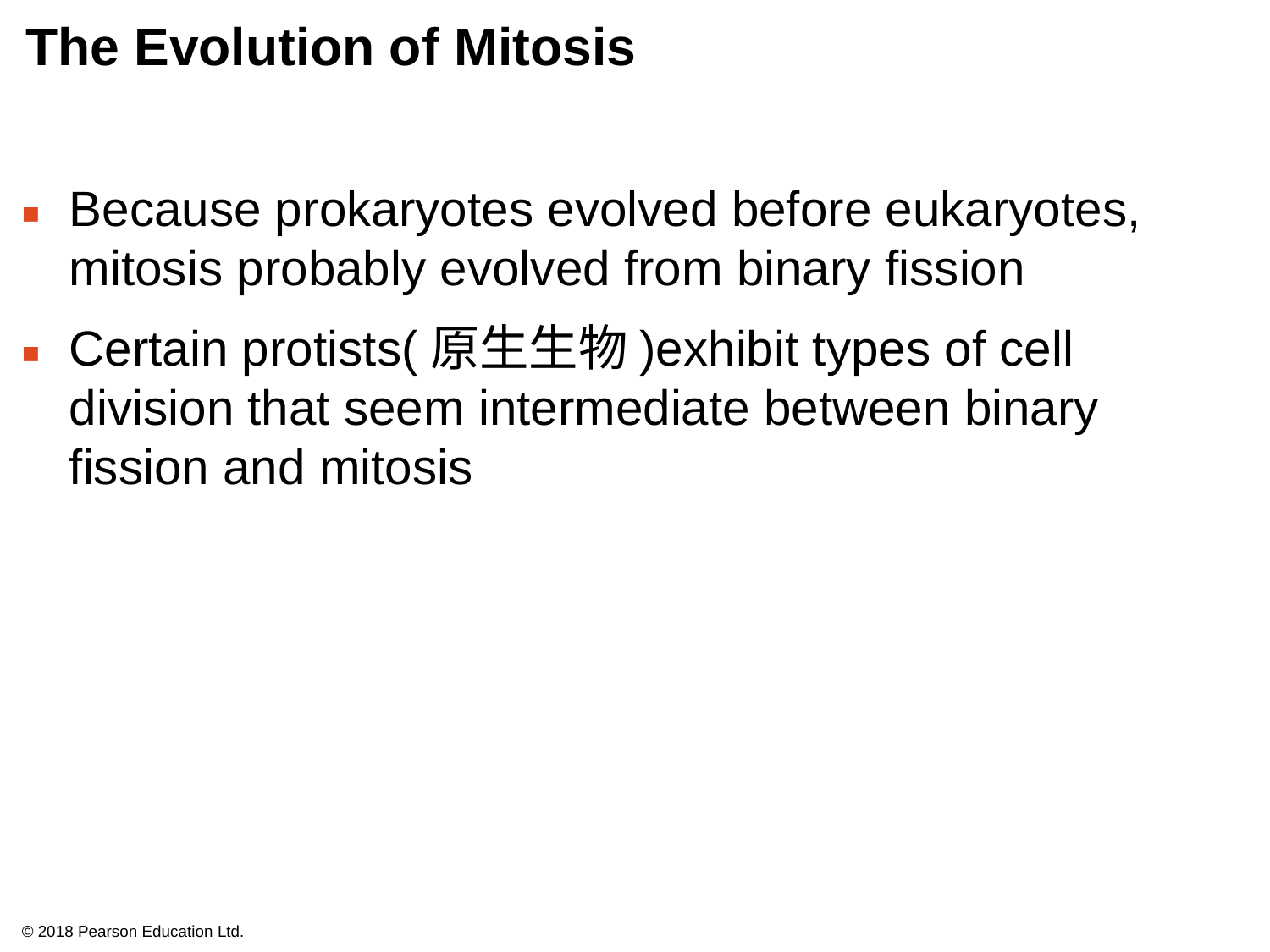

# The Evolution of Mitosis
Because prokaryotes evolved before eukaryotes, mitosis probably evolved from binary fission
Certain protists(原生生物)exhibit types of cell division that seem intermediate between binary fission and mitosis
© 2018 Pearson Education Ltd.